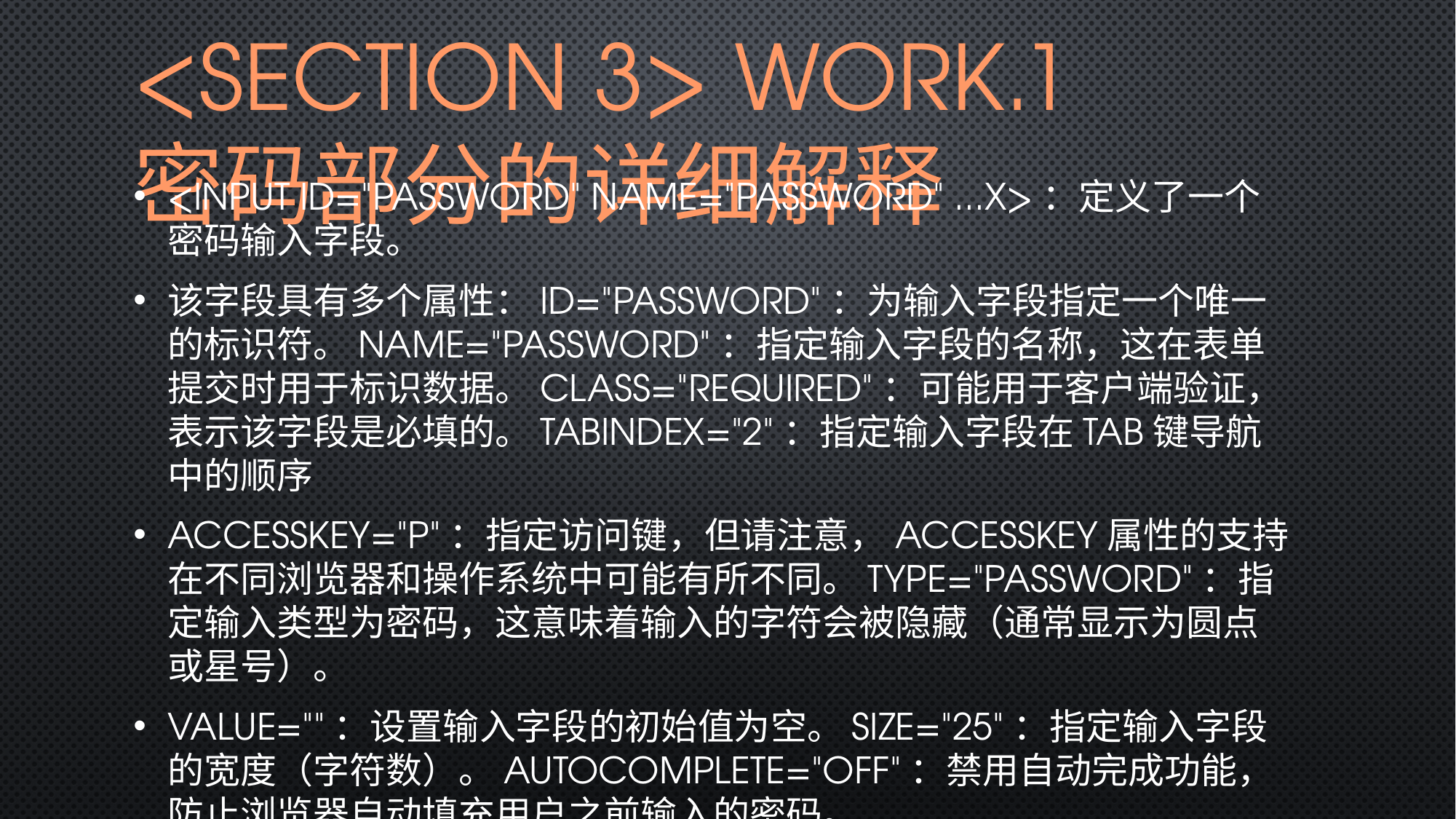

# <section 3> work.1 密码部分的详细解释
<input id="password" name="password" ...x>：定义了一个密码输入字段。
该字段具有多个属性：id="password"：为输入字段指定一个唯一的标识符。name="password"：指定输入字段的名称，这在表单提交时用于标识数据。class="required"：可能用于客户端验证，表示该字段是必填的。tabindex="2"：指定输入字段在Tab键导航中的顺序
accesskey="p"：指定访问键，但请注意，accesskey属性的支持在不同浏览器和操作系统中可能有所不同。type="password"：指定输入类型为密码，这意味着输入的字符会被隐藏（通常显示为圆点或星号）。
value=""：设置输入字段的初始值为空。size="25"：指定输入字段的宽度（字符数）。autocomplete="off"：禁用自动完成功能，防止浏览器自动填充用户之前输入的密码。